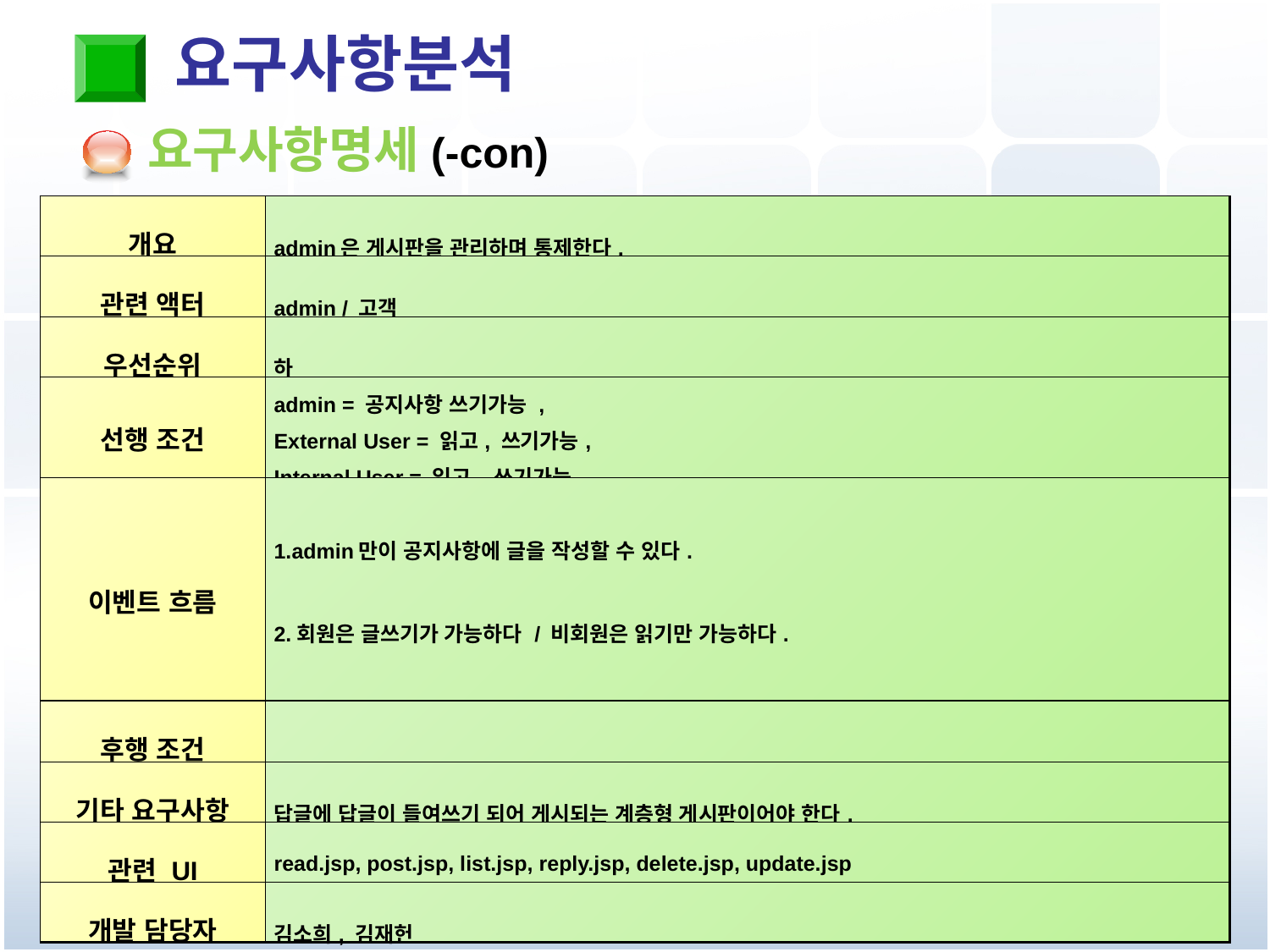

요구사항분석

요구사항명세(-con)

| 개요 | admin은 게시판을 관리하며 통제한다. |
| --- | --- |
| 관련 액터 | admin / 고객 |
| 우선순위 | 하 |
| 선행 조건 | admin = 공지사항 쓰기가능 , External User = 읽고, 쓰기가능, Internal User = 읽고, 쓰기가능. |
| 이벤트 흐름 | 1.admin만이 공지사항에 글을 작성할 수 있다. 2.회원은 글쓰기가 가능하다 / 비회원은 읽기만 가능하다. -admin은 회원관리를 통해 권한을 부여 한다. |
| 후행 조건 |  |
| 기타 요구사항 | 답글에 답글이 들여쓰기 되어 게시되는 계층형 게시판이어야 한다. |
| 관련 UI | read.jsp, post.jsp, list.jsp, reply.jsp, delete.jsp, update.jsp |
| 개발 담당자 | 김소희, 김재헌 |